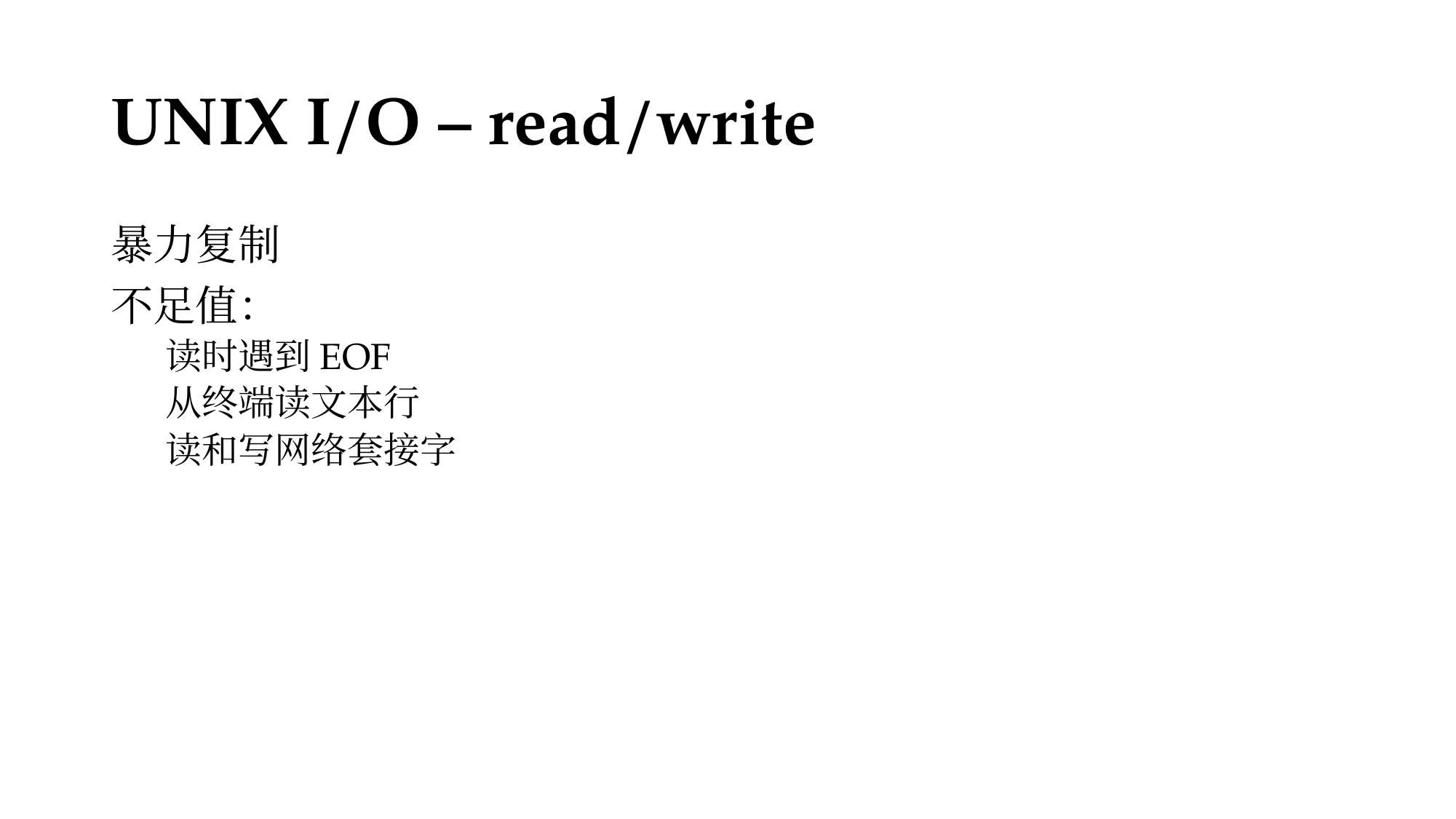

# UNIX I/O – read/write
暴力复制
不足值：
读时遇到EOF
从终端读文本行
读和写网络套接字